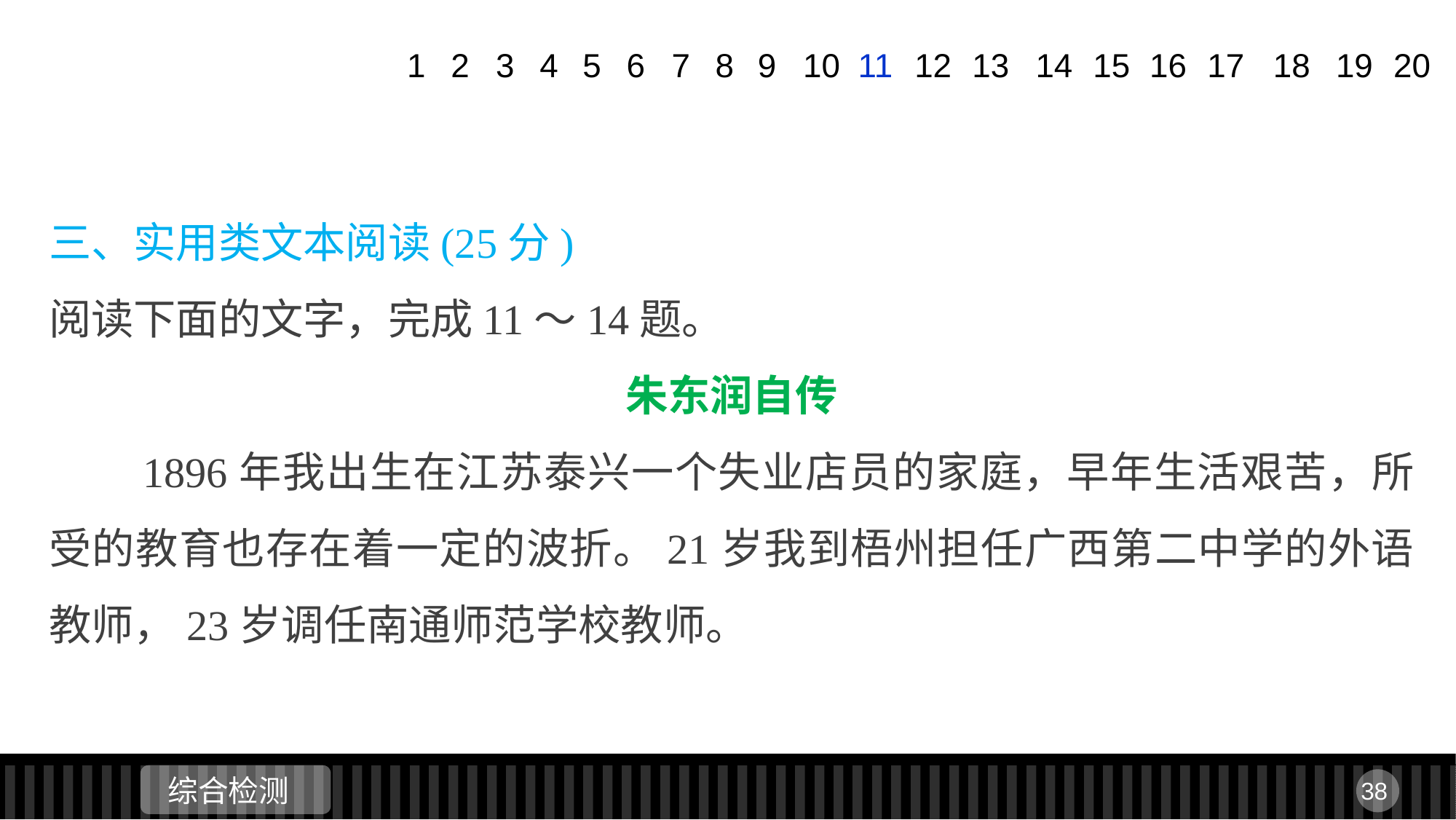

1
2
3
4
5
6
7
8
9
11
12
13
14
15
16
17
18
19
20
10
三、实用类文本阅读(25分)
阅读下面的文字，完成11～14题。
朱东润自传
        1896年我出生在江苏泰兴一个失业店员的家庭，早年生活艰苦，所受的教育也存在着一定的波折。21岁我到梧州担任广西第二中学的外语教师，23岁调任南通师范学校教师。